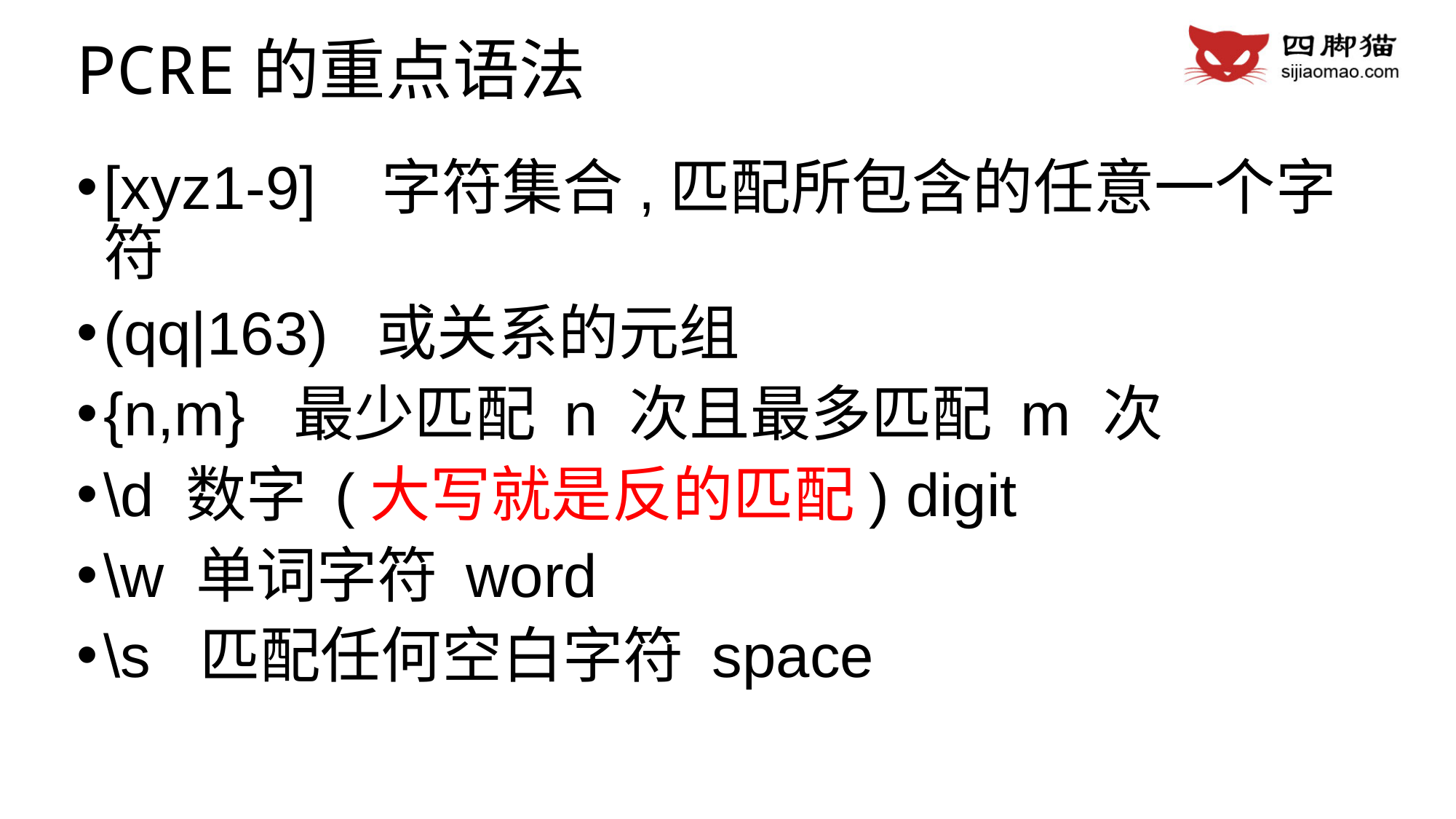

PCRE的重点语法
[xyz1-9]   字符集合,匹配所包含的任意一个字符
(qq|163)  或关系的元组
{n,m}  最少匹配 n 次且最多匹配 m 次
\d 数字 (大写就是反的匹配) digit
\w 单词字符 word
\s  匹配任何空白字符 space